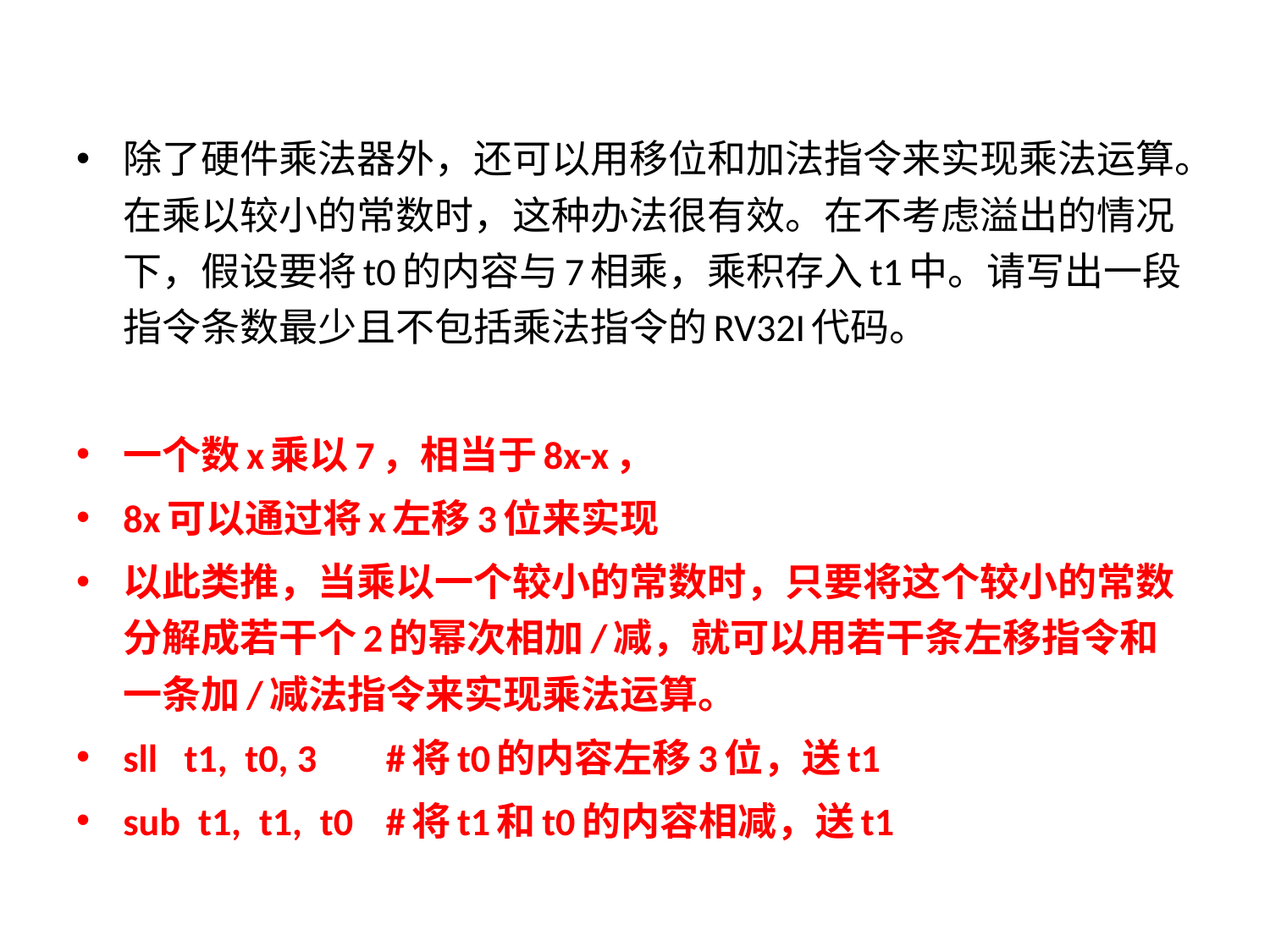

除了硬件乘法器外，还可以用移位和加法指令来实现乘法运算。在乘以较小的常数时，这种办法很有效。在不考虑溢出的情况下，假设要将t0的内容与7相乘，乘积存入t1中。请写出一段指令条数最少且不包括乘法指令的RV32I代码。

一个数x乘以7，相当于8x-x，
8x可以通过将x左移3位来实现
以此类推，当乘以一个较小的常数时，只要将这个较小的常数分解成若干个2的幂次相加/减，就可以用若干条左移指令和一条加/减法指令来实现乘法运算。
sll   t1,  t0, 3 		#将t0的内容左移3位，送t1
sub  t1,  t1,  t0	#将t1和t0的内容相减，送t1